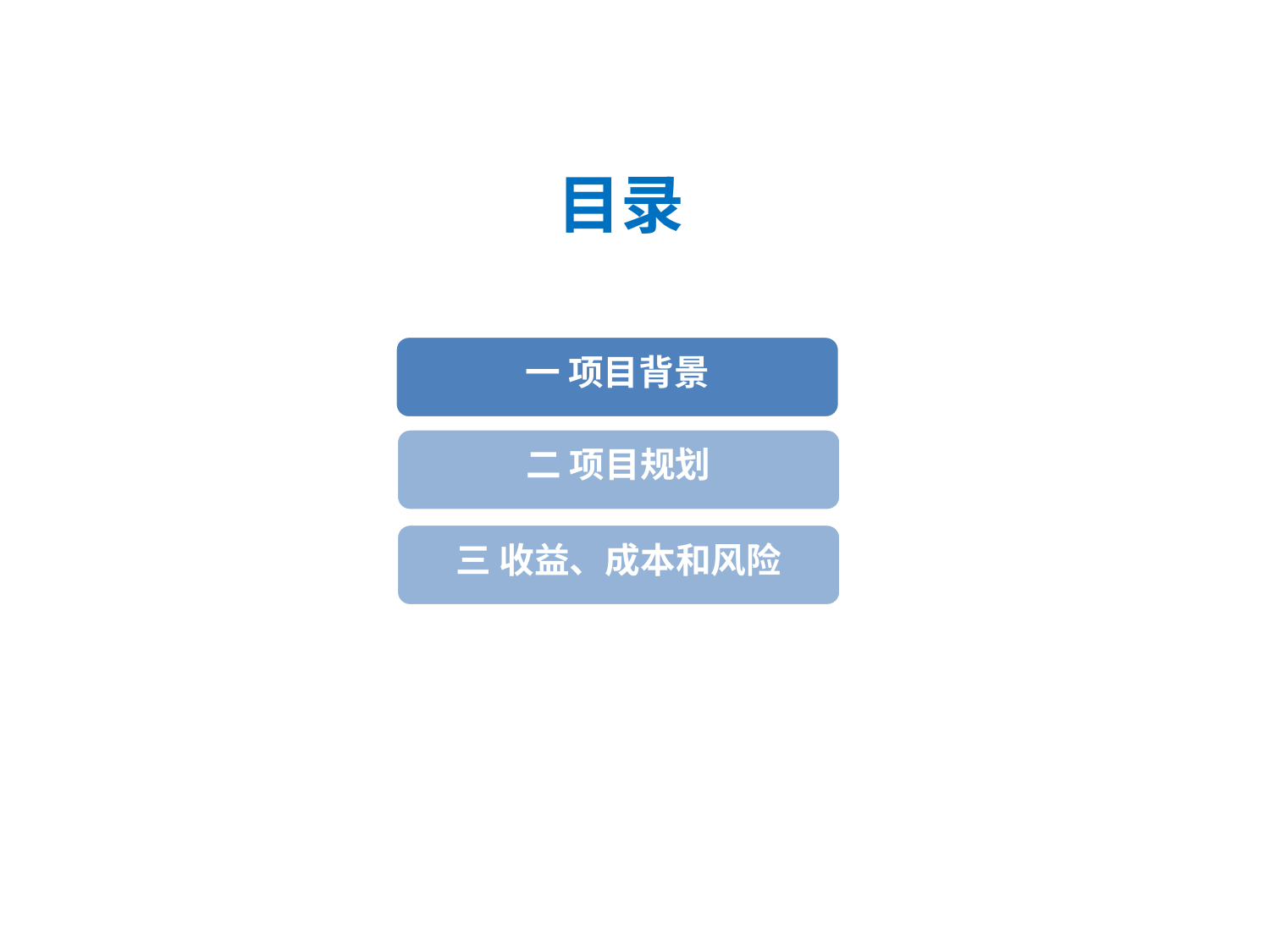

目录

一 项目背景

二 项目规划

三 收益、成本和风险